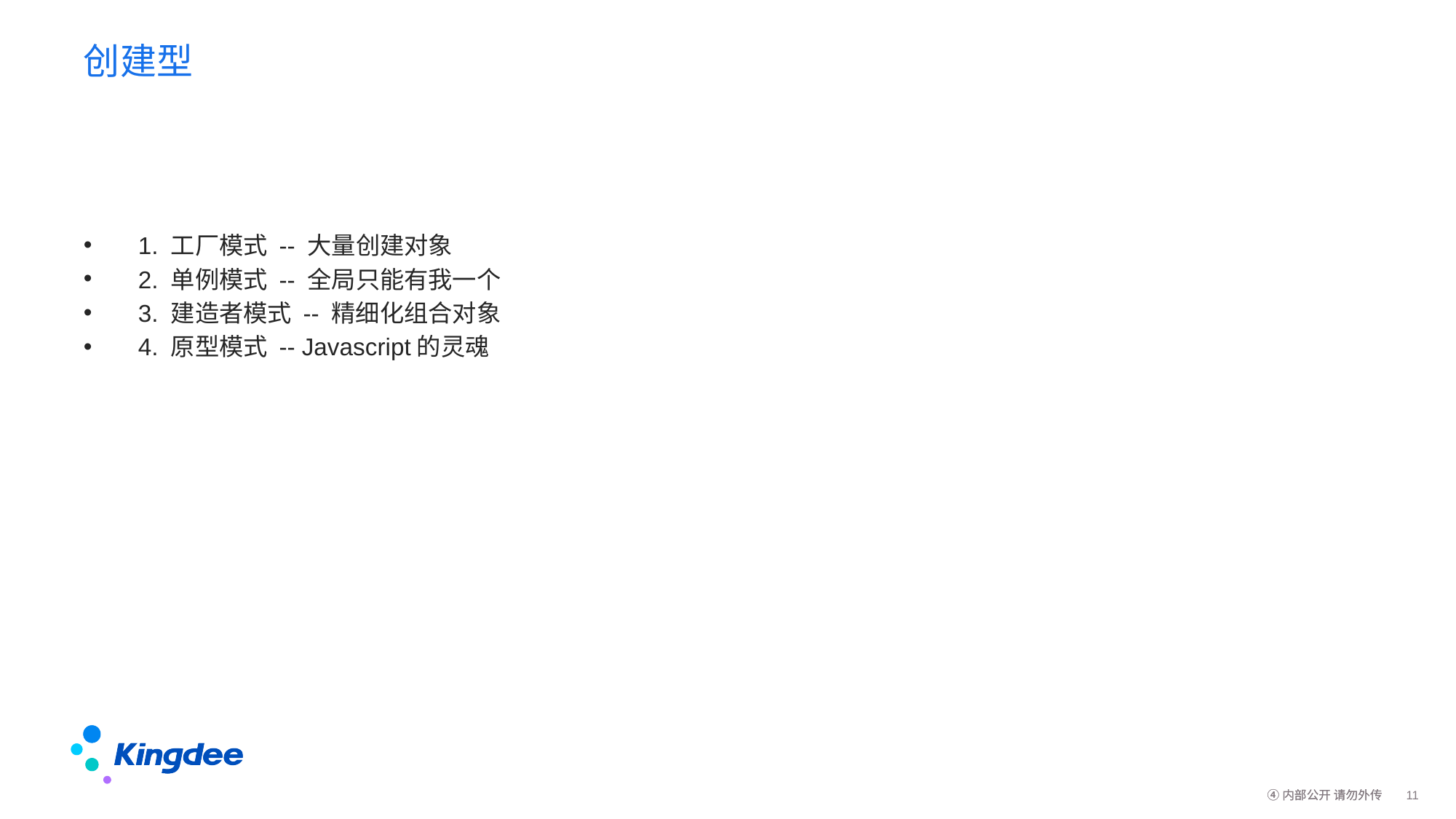

# 创建型
1. 工厂模式 -- 大量创建对象
2. 单例模式 -- 全局只能有我一个
3. 建造者模式 -- 精细化组合对象
4. 原型模式 -- Javascript的灵魂